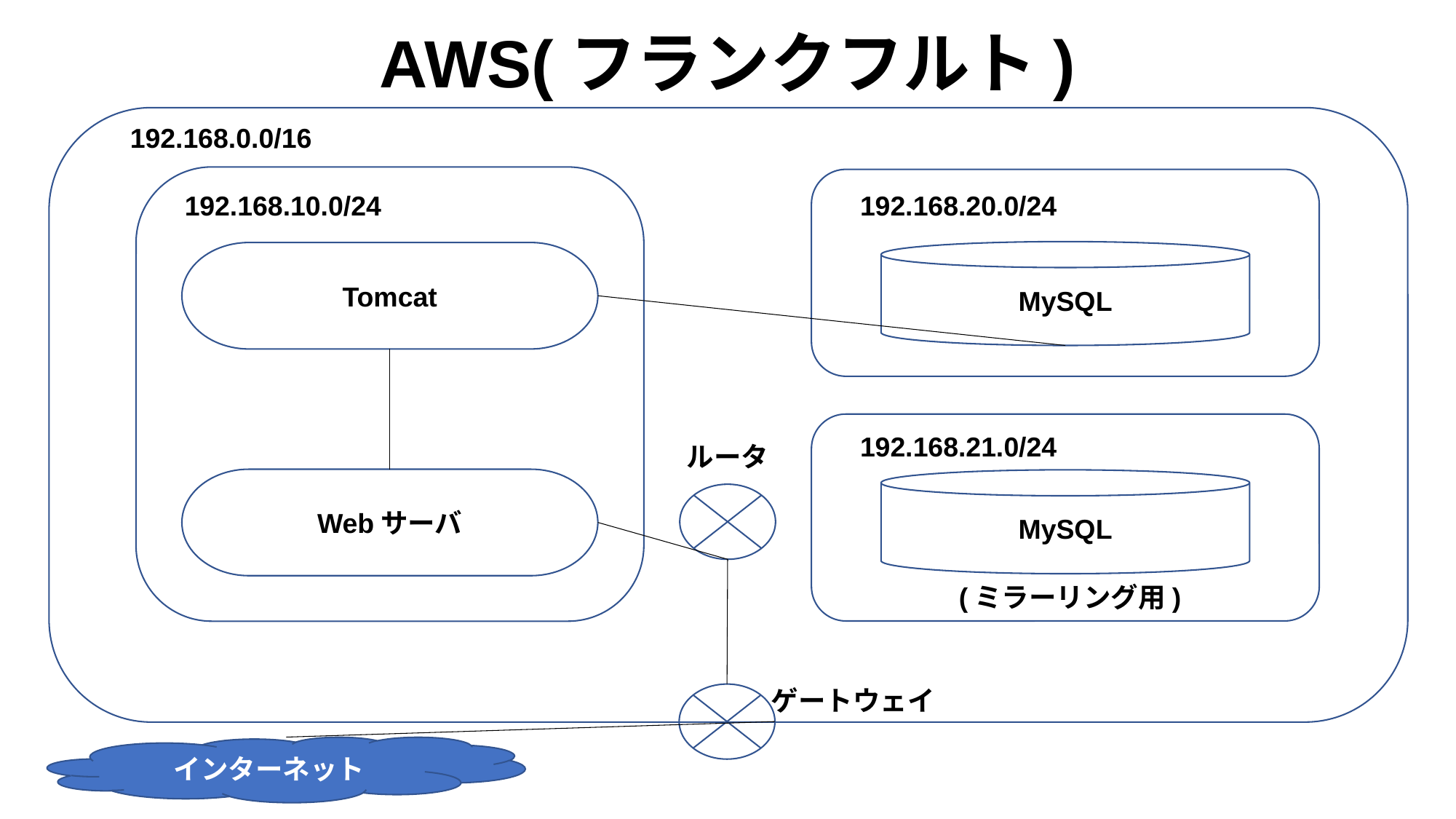

# AWS(フランクフルト)

192.168.0.0/16

192.168.10.0/24
192.168.20.0/24

MySQL

Tomcat

192.168.21.0/24
ルータ
Webサーバ

MySQL

(ミラーリング用)
ゲートウェイ

インターネット